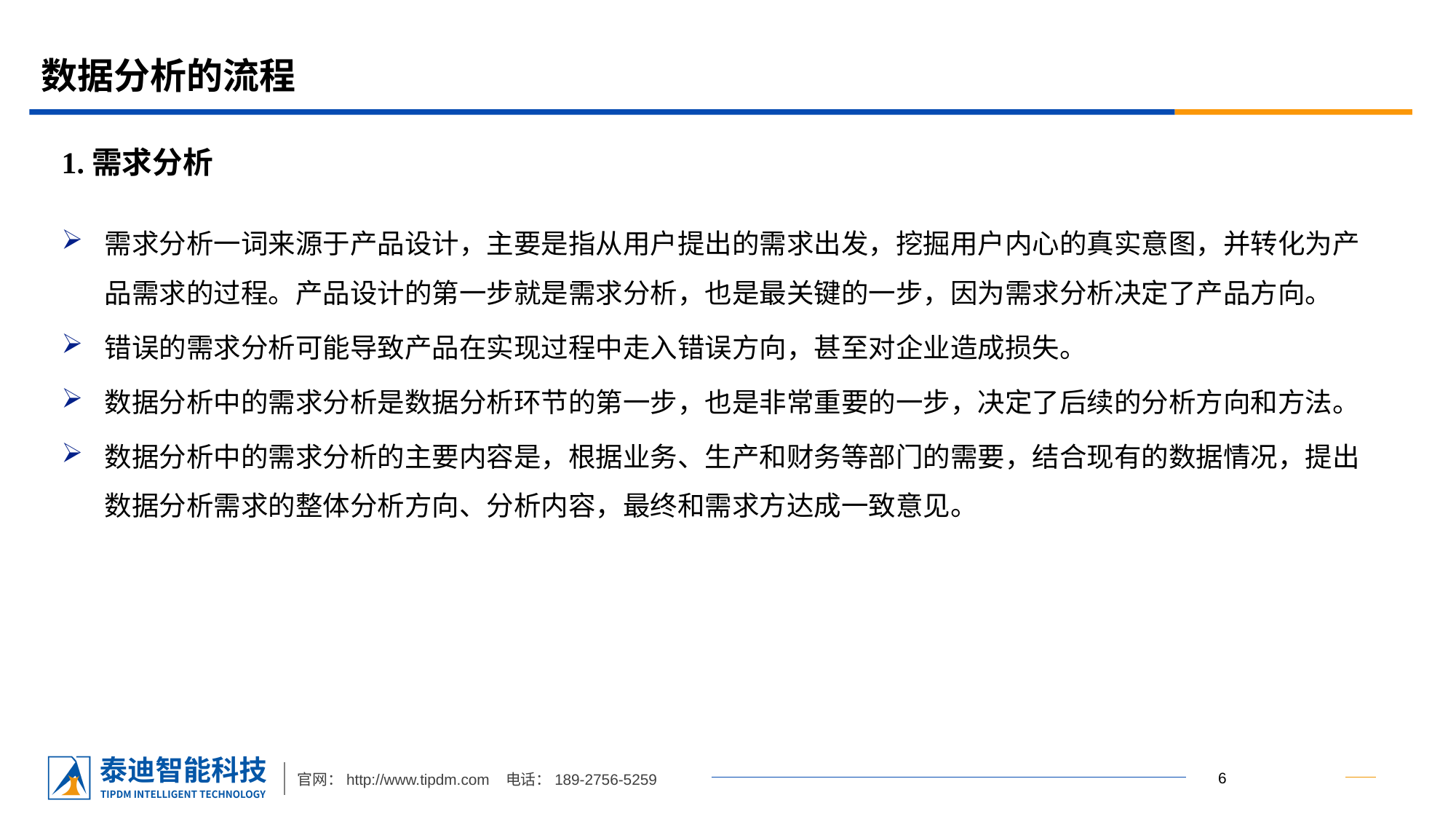

# 数据分析的流程
1.需求分析
需求分析一词来源于产品设计，主要是指从用户提出的需求出发，挖掘用户内心的真实意图，并转化为产品需求的过程。产品设计的第一步就是需求分析，也是最关键的一步，因为需求分析决定了产品方向。
错误的需求分析可能导致产品在实现过程中走入错误方向，甚至对企业造成损失。
数据分析中的需求分析是数据分析环节的第一步，也是非常重要的一步，决定了后续的分析方向和方法。
数据分析中的需求分析的主要内容是，根据业务、生产和财务等部门的需要，结合现有的数据情况，提出数据分析需求的整体分析方向、分析内容，最终和需求方达成一致意见。